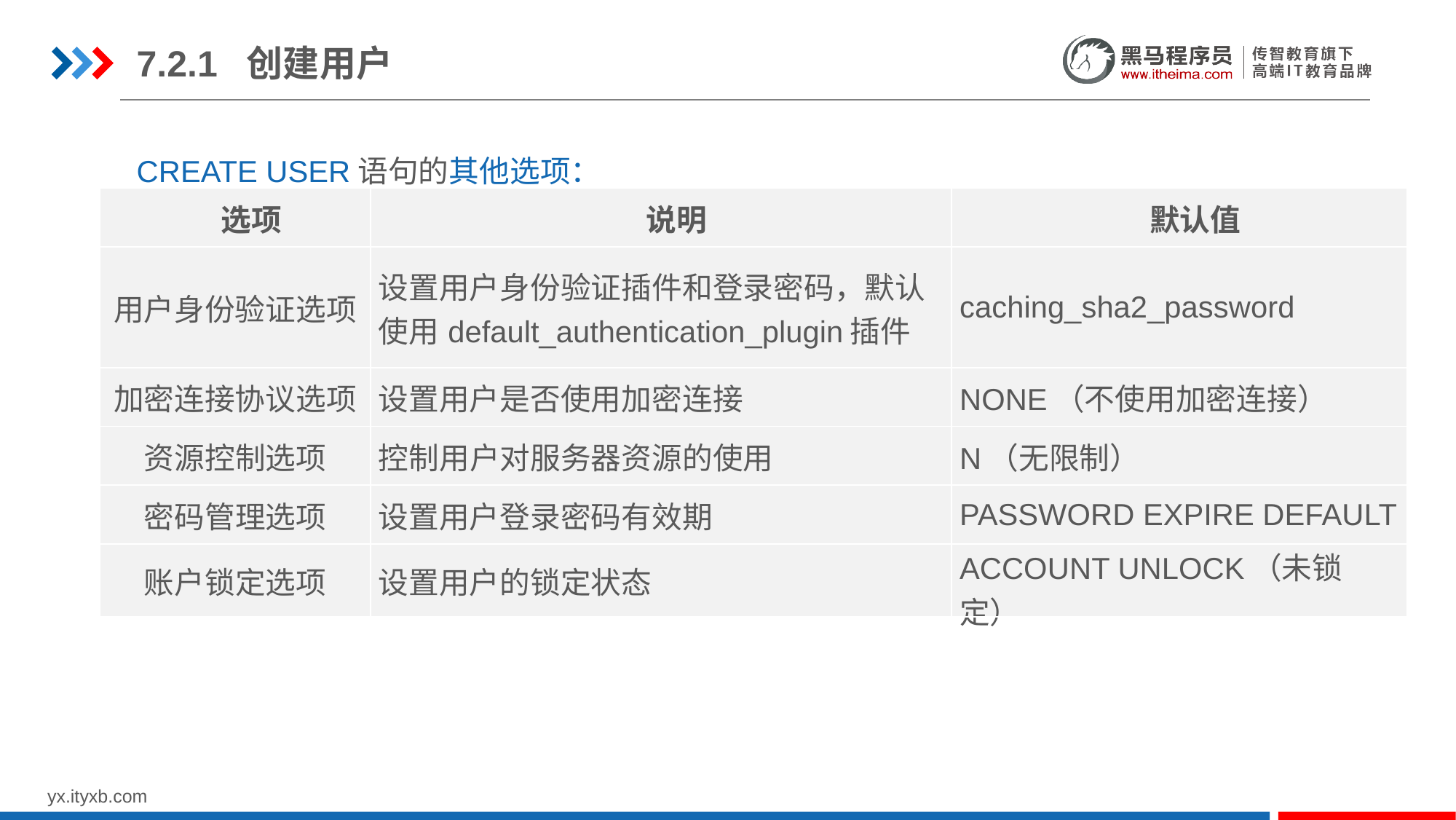

7.2.1  创建用户
CREATE USER语句的其他选项：
| 选项 | 说明 | 默认值 |
| --- | --- | --- |
| 用户身份验证选项 | 设置用户身份验证插件和登录密码，默认使用default\_authentication\_plugin插件 | caching\_sha2\_password |
| 加密连接协议选项 | 设置用户是否使用加密连接 | NONE（不使用加密连接） |
| 资源控制选项 | 控制用户对服务器资源的使用 | N（无限制） |
| 密码管理选项 | 设置用户登录密码有效期 | PASSWORD EXPIRE DEFAULT |
| 账户锁定选项 | 设置用户的锁定状态 | ACCOUNT UNLOCK（未锁定） |